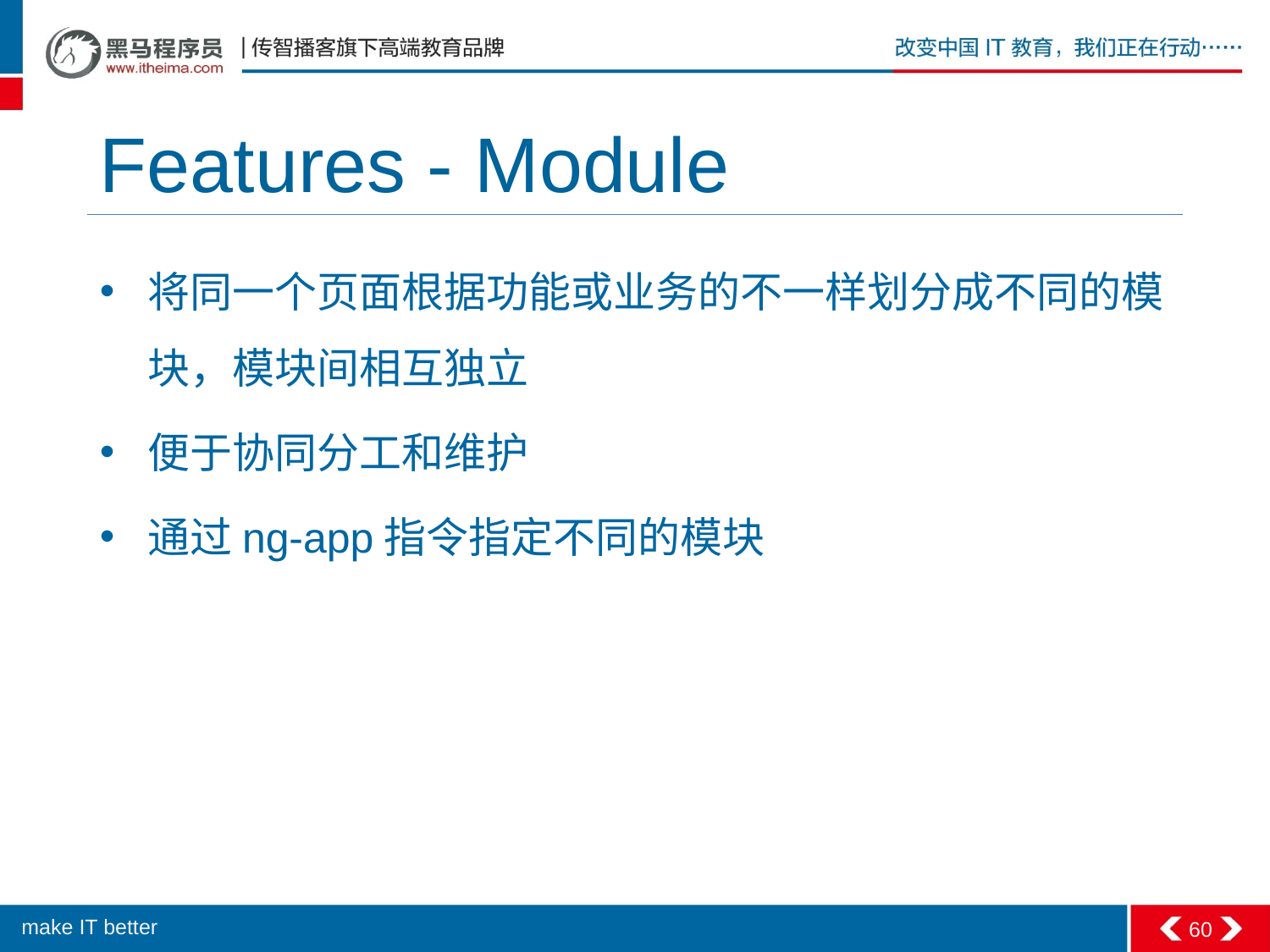

# Features - Module
将同一个页面根据功能或业务的不一样划分成不同的模块，模块间相互独立
便于协同分工和维护
通过ng-app指令指定不同的模块
60

make IT better